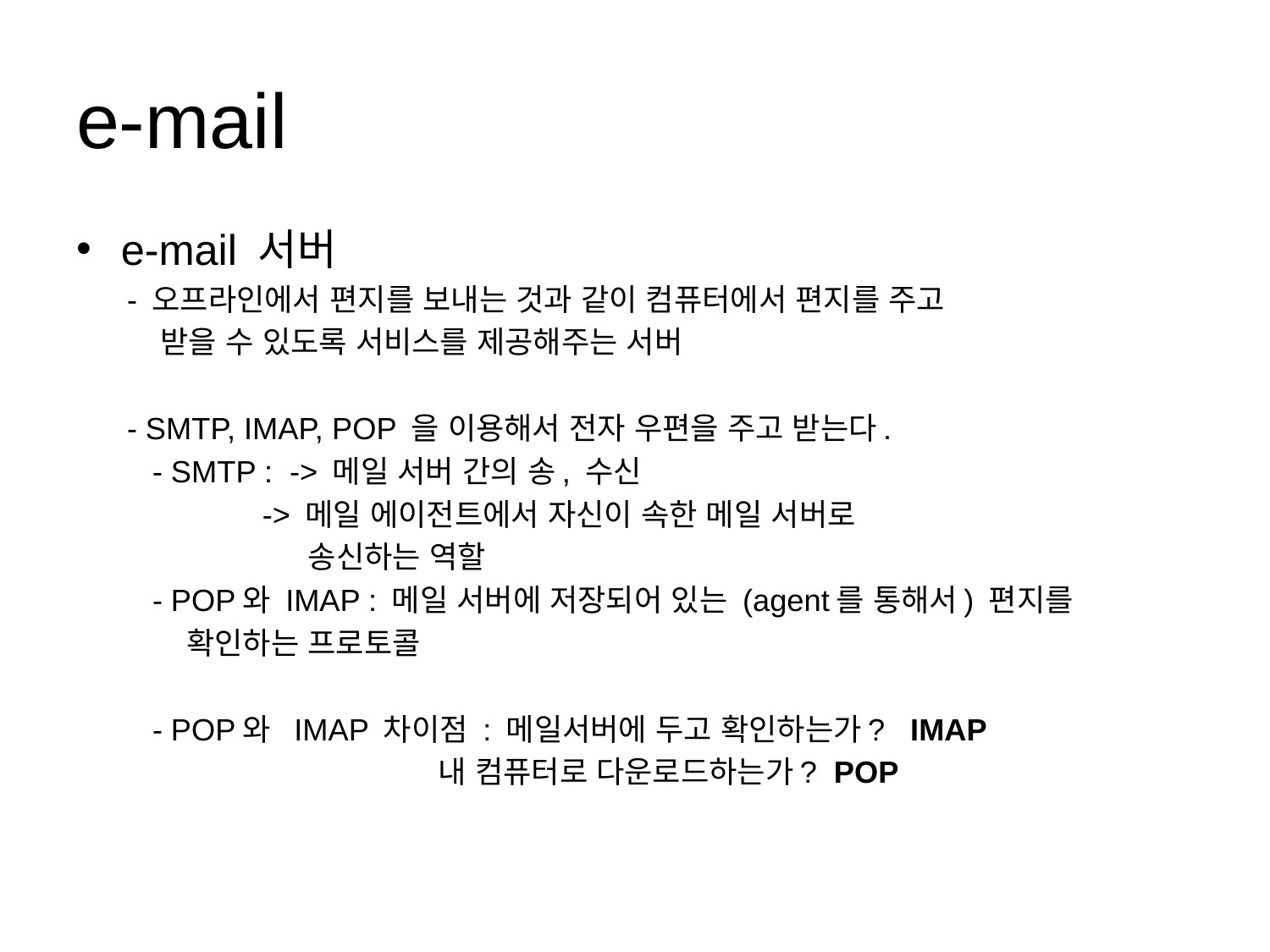

# e-mail
e-mail 서버
      - 오프라인에서 편지를 보내는 것과 같이 컴퓨터에서 편지를 주고
         받을 수 있도록 서비스를 제공해주는 서버

      - SMTP, IMAP, POP 을 이용해서 전자 우편을 주고 받는다.
         - SMTP :  -> 메일 서버 간의 송, 수신
                      -> 메일 에이전트에서 자신이 속한 메일 서버로
                          송신하는 역할
         - POP와 IMAP : 메일 서버에 저장되어 있는 (agent를 통해서) 편지를
			확인하는 프로토콜

         - POP와  IMAP 차이점 : 메일서버에 두고 확인하는가?   IMAP
                                         내 컴퓨터로 다운로드하는가?  POP